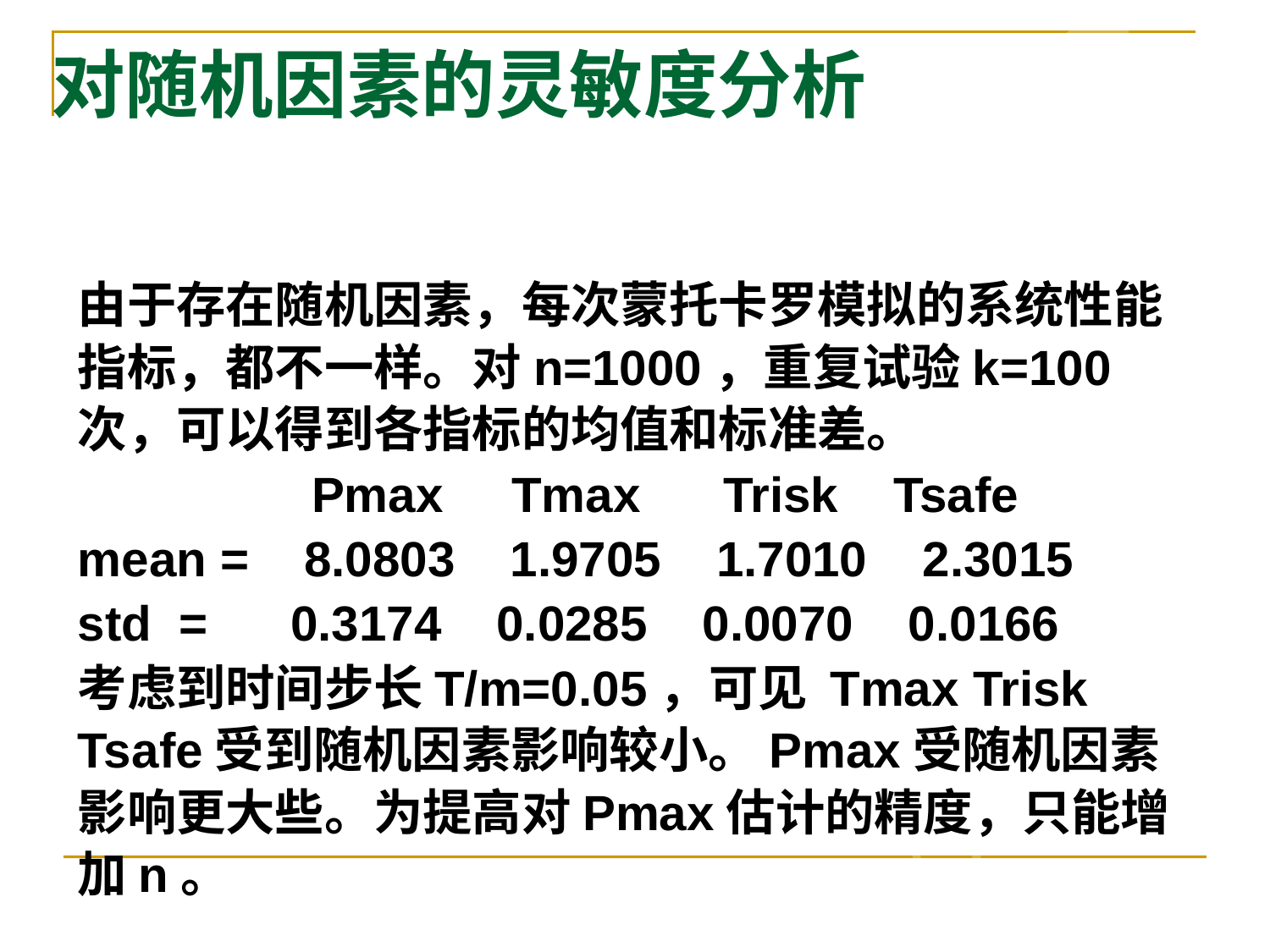

# 对随机因素的灵敏度分析
由于存在随机因素，每次蒙托卡罗模拟的系统性能指标，都不一样。对n=1000，重复试验k=100次，可以得到各指标的均值和标准差。
                 Pmax     Tmax      Trisk    Tsafe
mean =    8.0803    1.9705    1.7010    2.3015
std  =      0.3174    0.0285    0.0070    0.0166
考虑到时间步长T/m=0.05，可见 Tmax Trisk Tsafe受到随机因素影响较小。Pmax受随机因素影响更大些。为提高对Pmax估计的精度，只能增加n。